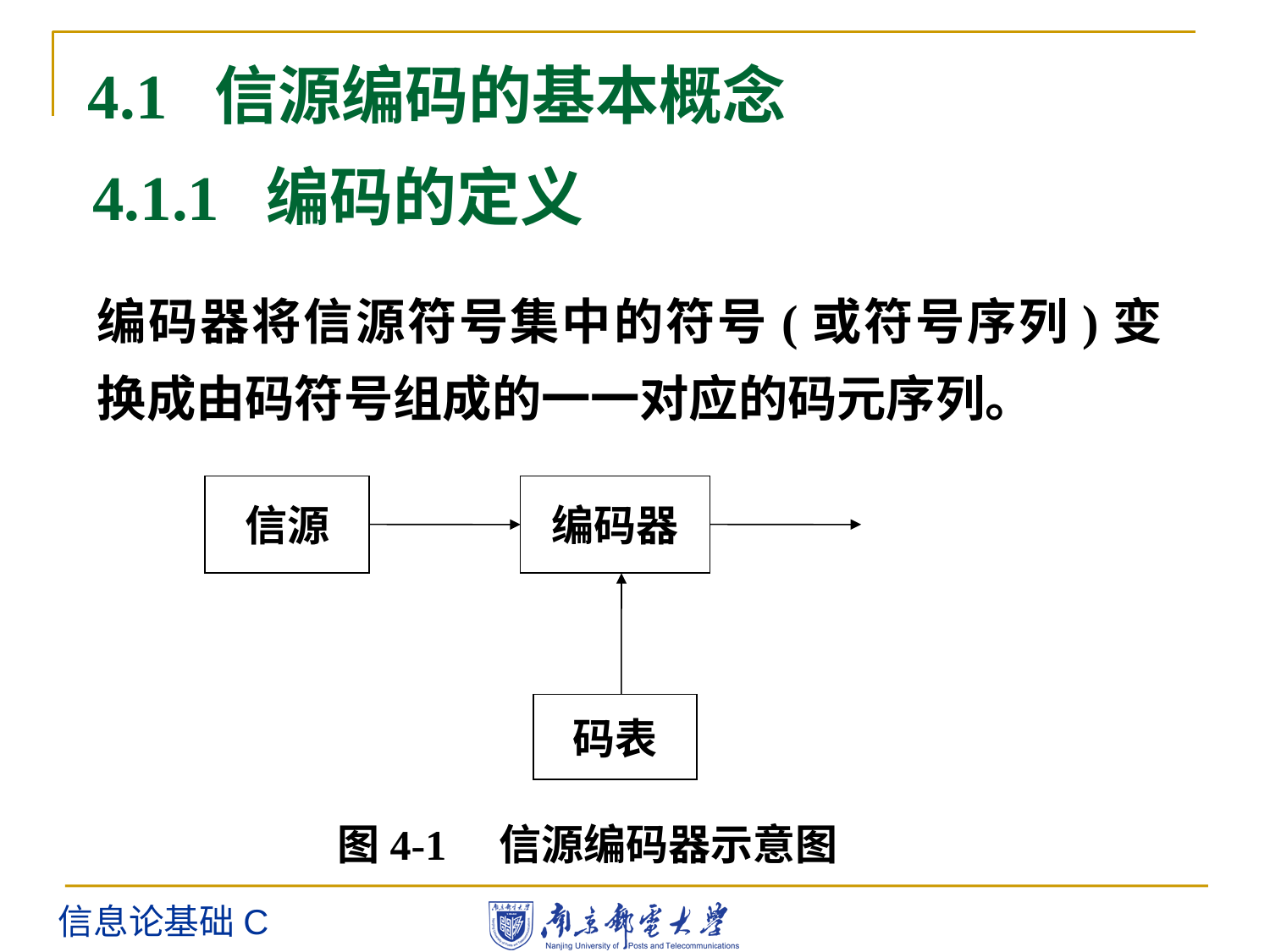

4.1  信源编码的基本概念
4.1.1  编码的定义
编码器将信源符号集中的符号(或符号序列)变换成由码符号组成的一一对应的码元序列。
信源
编码器

码表
图4-1    信源编码器示意图
2